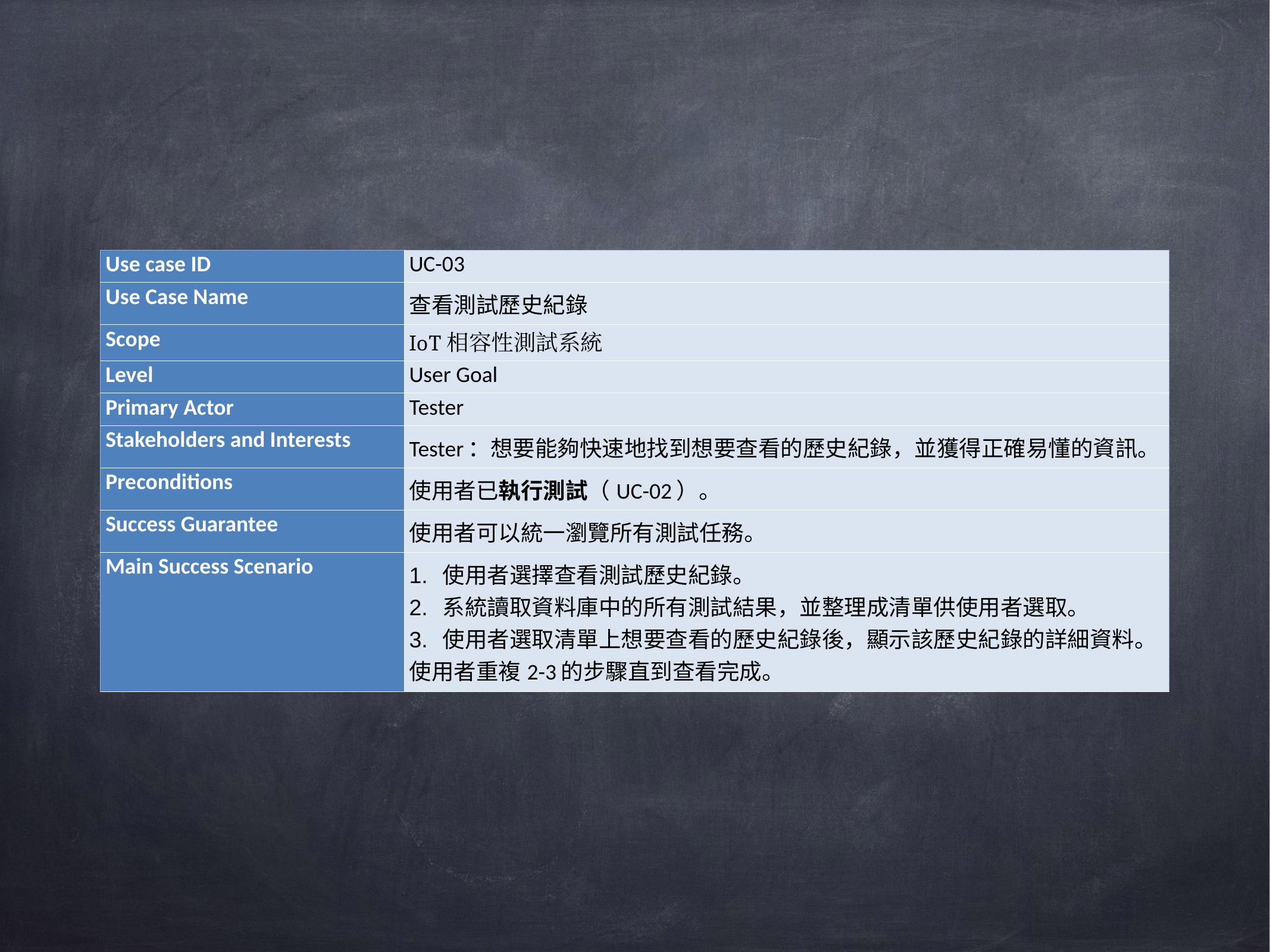

| Use case ID | UC-03 |
| --- | --- |
| Use Case Name | 查看測試歷史紀錄 |
| Scope | IoT相容性測試系統 |
| Level | User Goal |
| Primary Actor | Tester |
| Stakeholders and Interests | Tester：想要能夠快速地找到想要查看的歷史紀錄，並獲得正確易懂的資訊。 |
| Preconditions | 使用者已執行測試（UC-02）。 |
| Success Guarantee | 使用者可以統一瀏覽所有測試任務。 |
| Main Success Scenario | 使用者選擇查看測試歷史紀錄。 系統讀取資料庫中的所有測試結果，並整理成清單供使用者選取。 使用者選取清單上想要查看的歷史紀錄後，顯示該歷史紀錄的詳細資料。 使用者重複2-3的步驟直到查看完成。 |
12